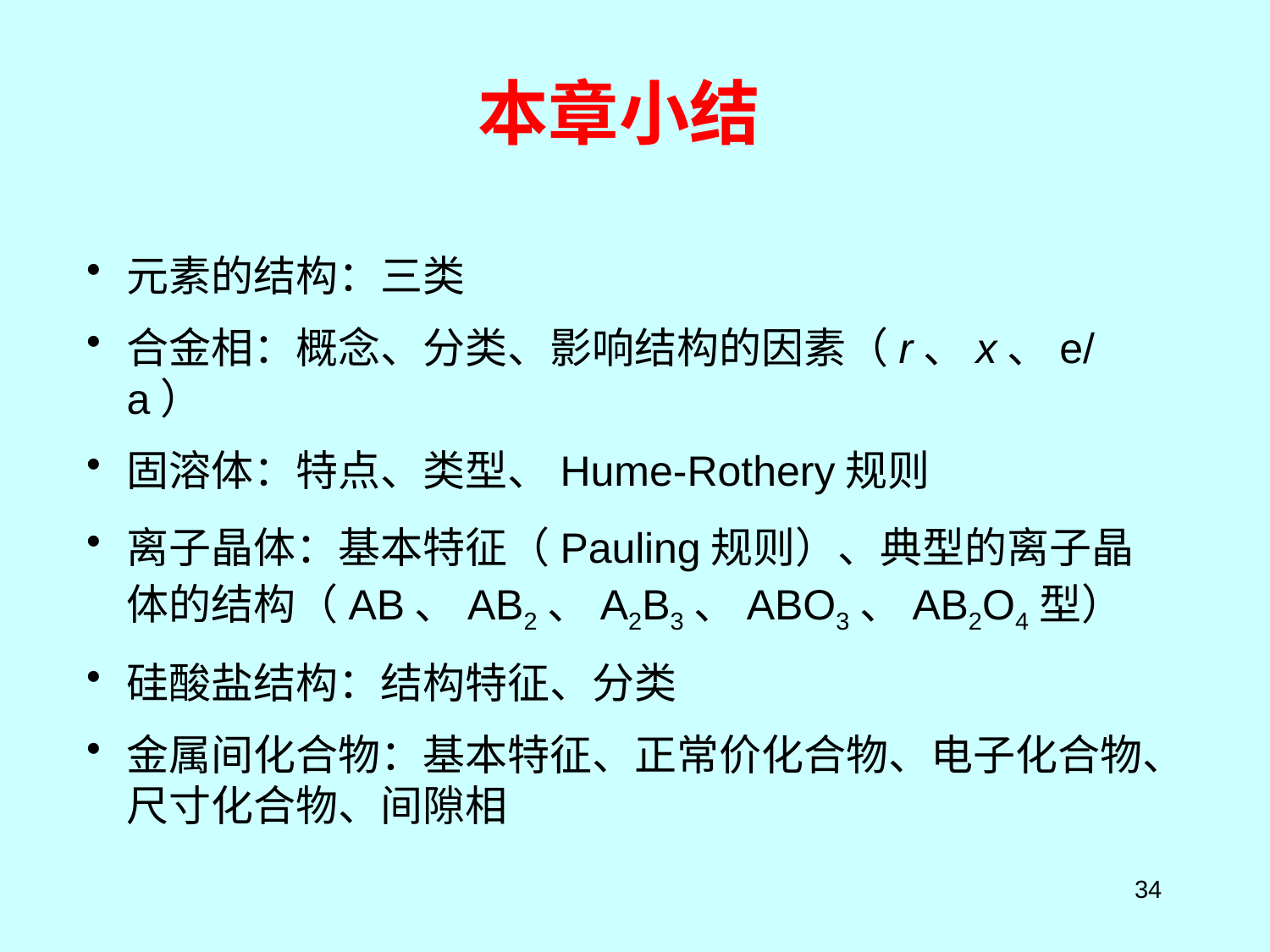

本章小结
元素的结构：三类
合金相：概念、分类、影响结构的因素（r、x、e/a）
固溶体：特点、类型、Hume-Rothery规则
离子晶体：基本特征（Pauling规则）、典型的离子晶体的结构（AB、AB2、A2B3、ABO3、AB2O4型）
硅酸盐结构：结构特征、分类
金属间化合物：基本特征、正常价化合物、电子化合物、尺寸化合物、间隙相
34